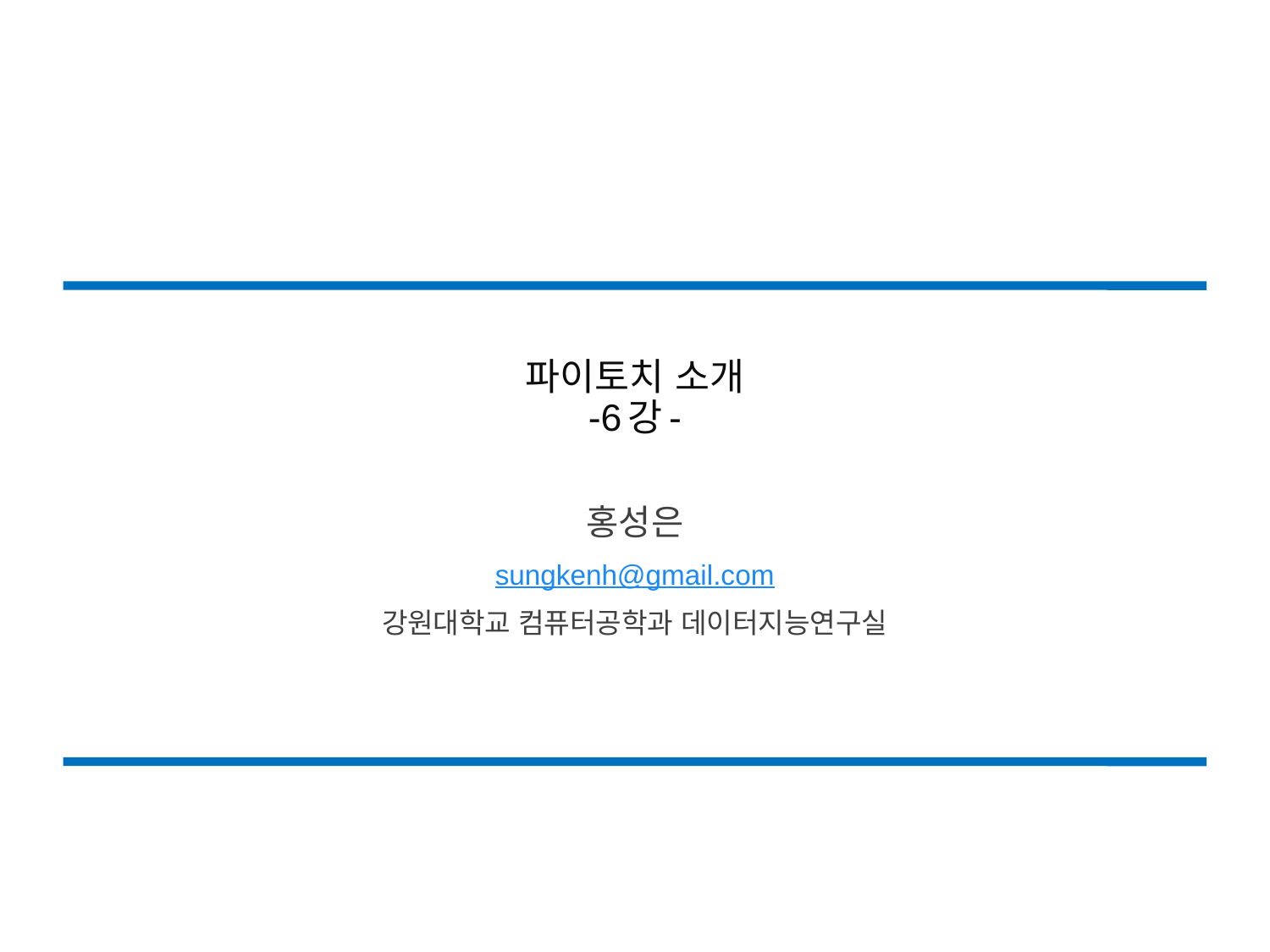

# 파이토치 소개 -6강-
홍성은
sungkenh@gmail.com
강원대학교 컴퓨터공학과 데이터지능연구실